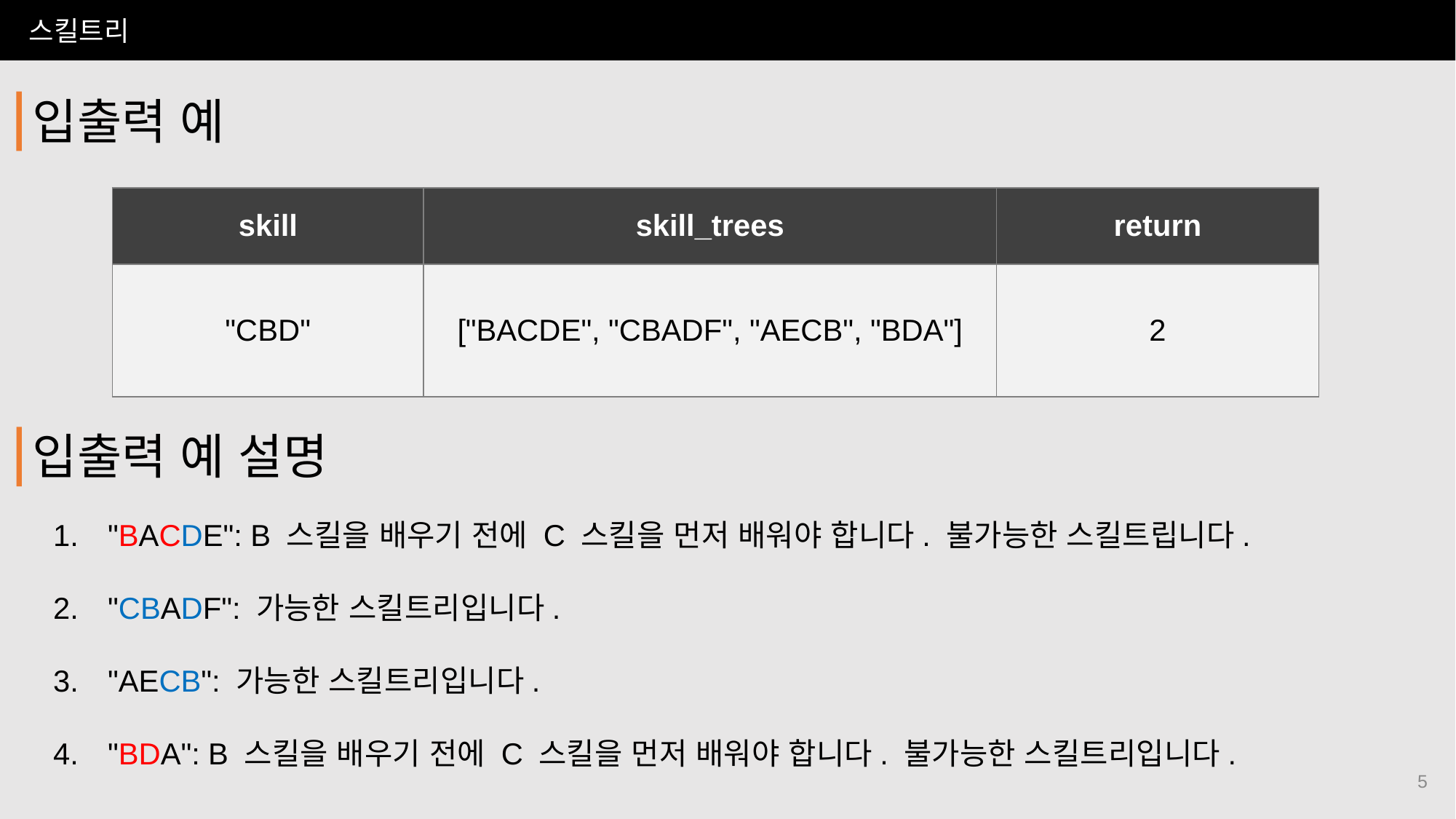

# 입출력 예
| skill | skill\_trees | return |
| --- | --- | --- |
| "CBD" | ["BACDE", "CBADF", "AECB", "BDA"] | 2 |
입출력 예 설명

"BACDE": B 스킬을 배우기 전에 C 스킬을 먼저 배워야 합니다. 불가능한 스킬트립니다.
"CBADF": 가능한 스킬트리입니다.
"AECB": 가능한 스킬트리입니다.
"BDA": B 스킬을 배우기 전에 C 스킬을 먼저 배워야 합니다. 불가능한 스킬트리입니다.

5